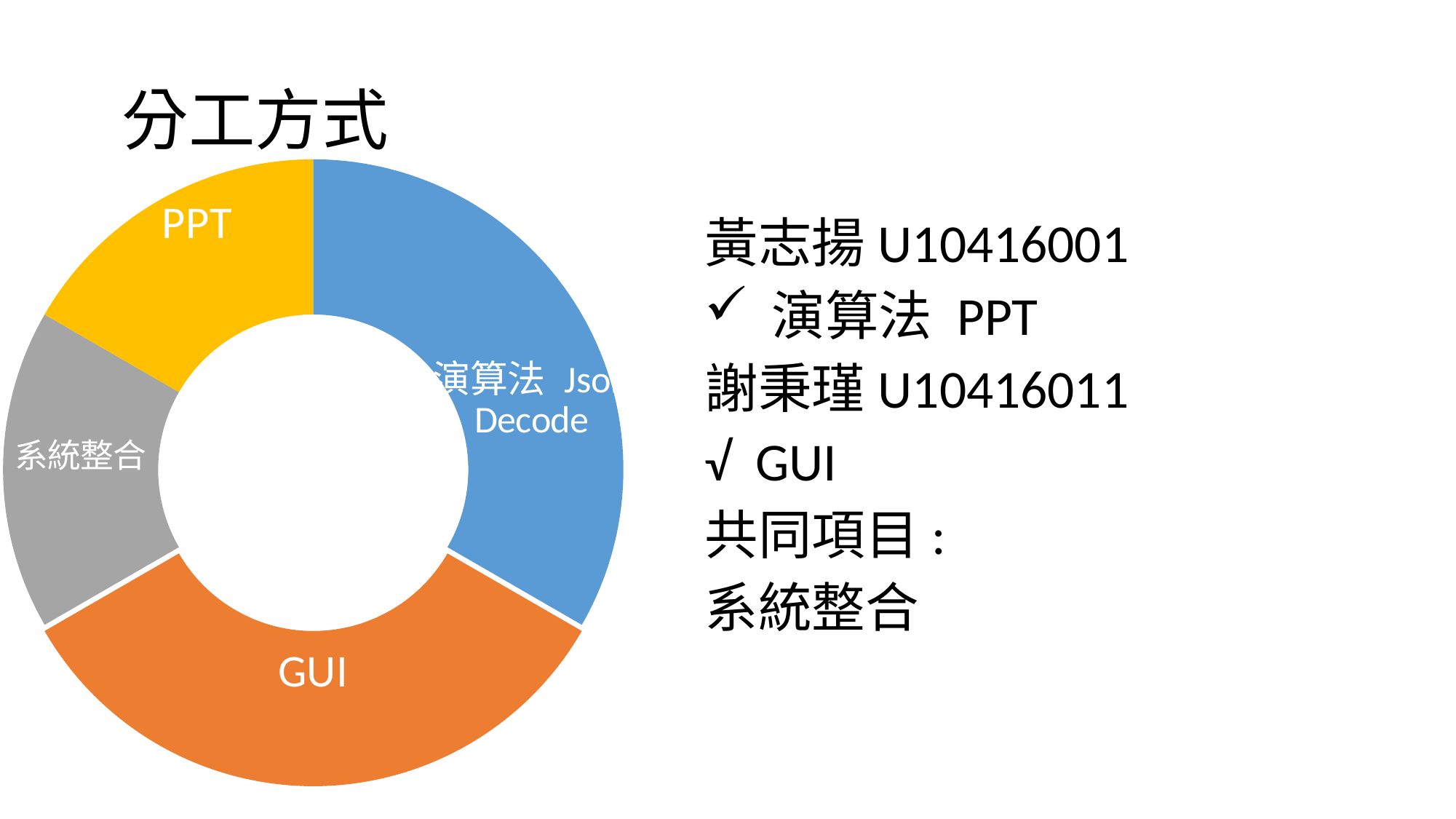

# 分工方式

### Chart

| Category | Sales |
|---|---|
| 演算法 Json Decode | 120.0 |
| GUI | 120.0 |
| 系統整合 | 60.0 |
| PPT | 60.0 |
黃志揚U10416001
演算法 PPT
謝秉瑾U10416011
√  GUI
共同項目:
系統整合